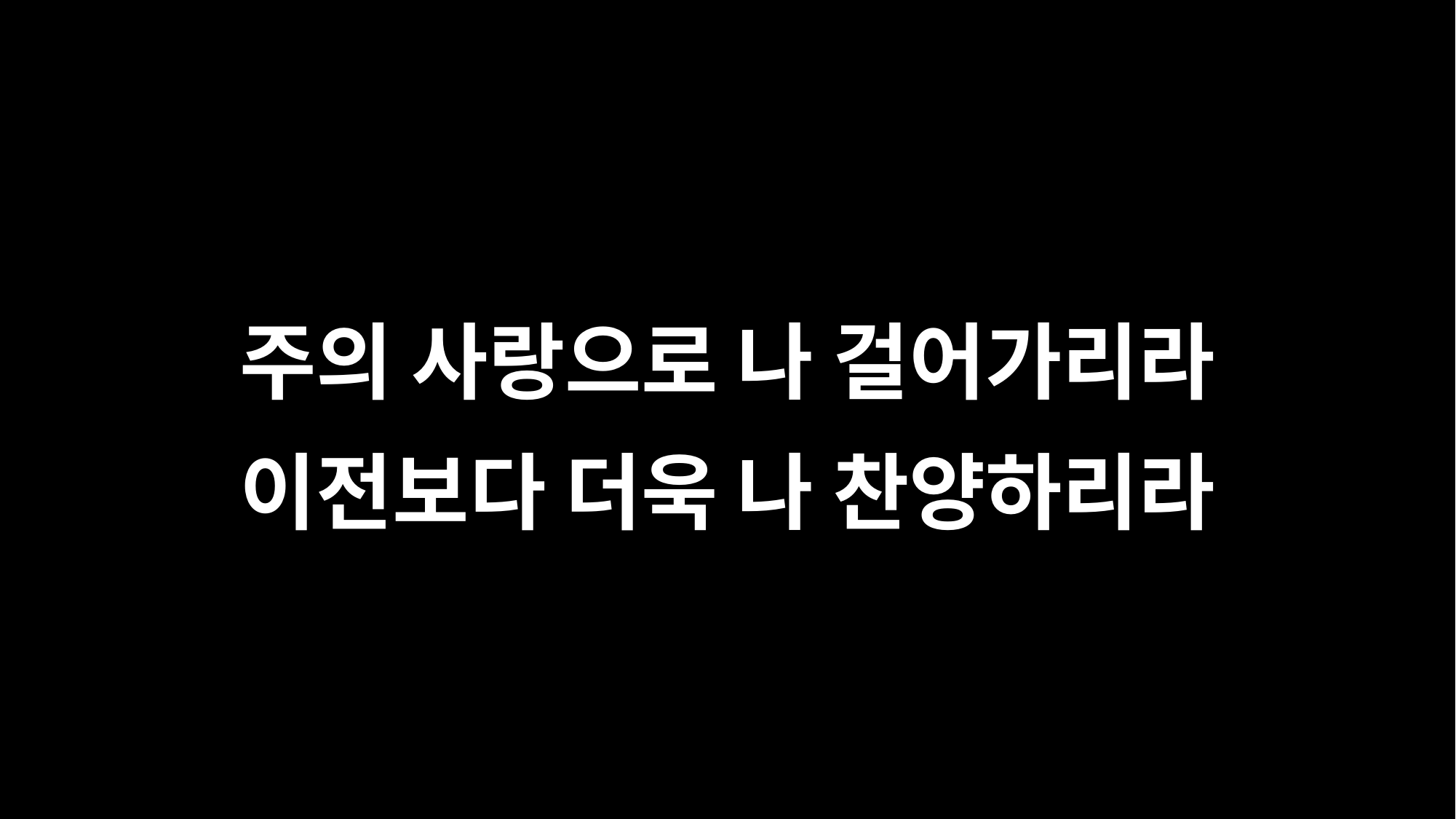

주의 사랑으로 나 걸어가리라
이전보다 더욱 나 찬양하리라